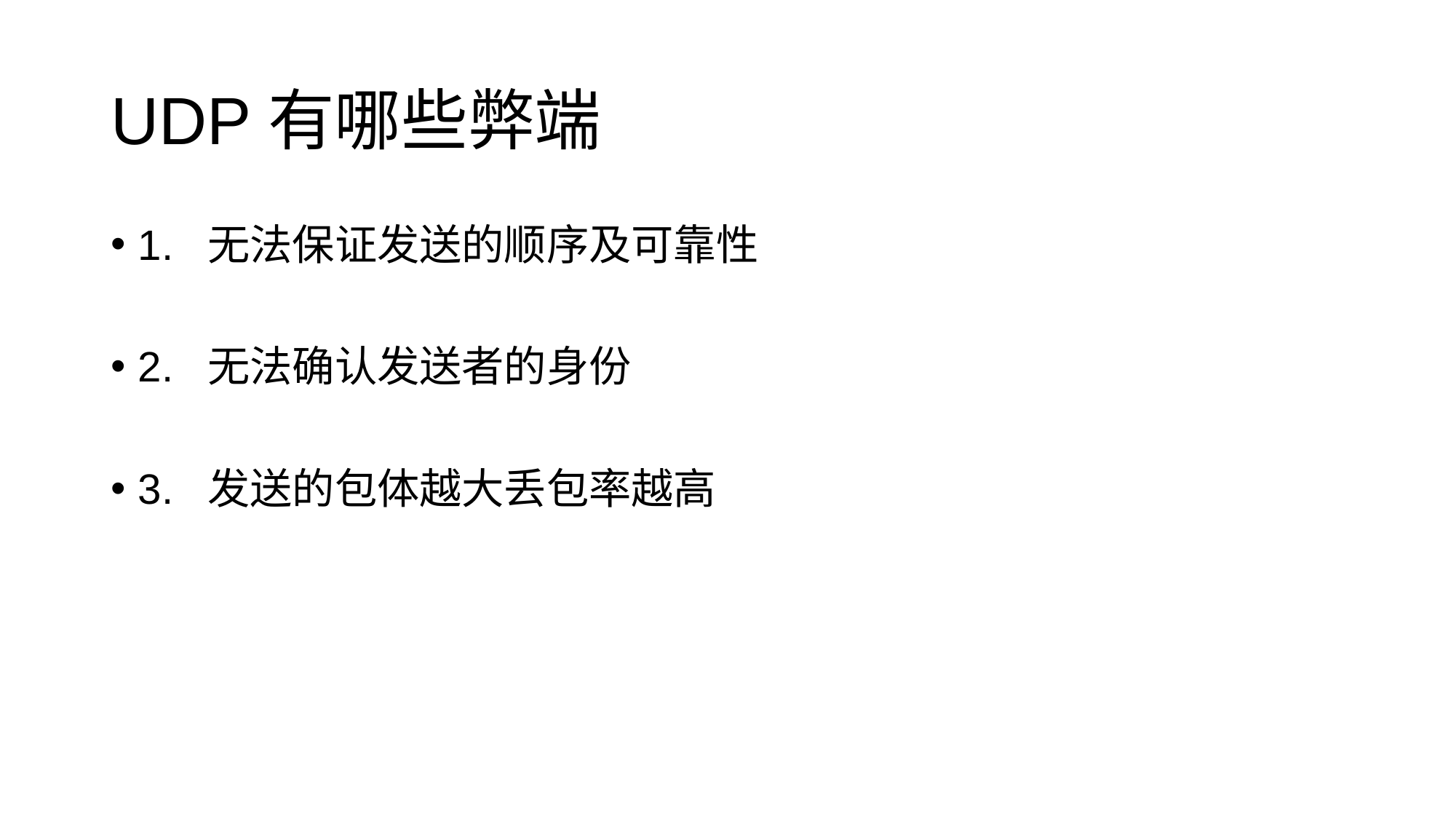

# UDP有哪些弊端
1.  无法保证发送的顺序及可靠性

2.  无法确认发送者的身份

3.  发送的包体越大丢包率越高